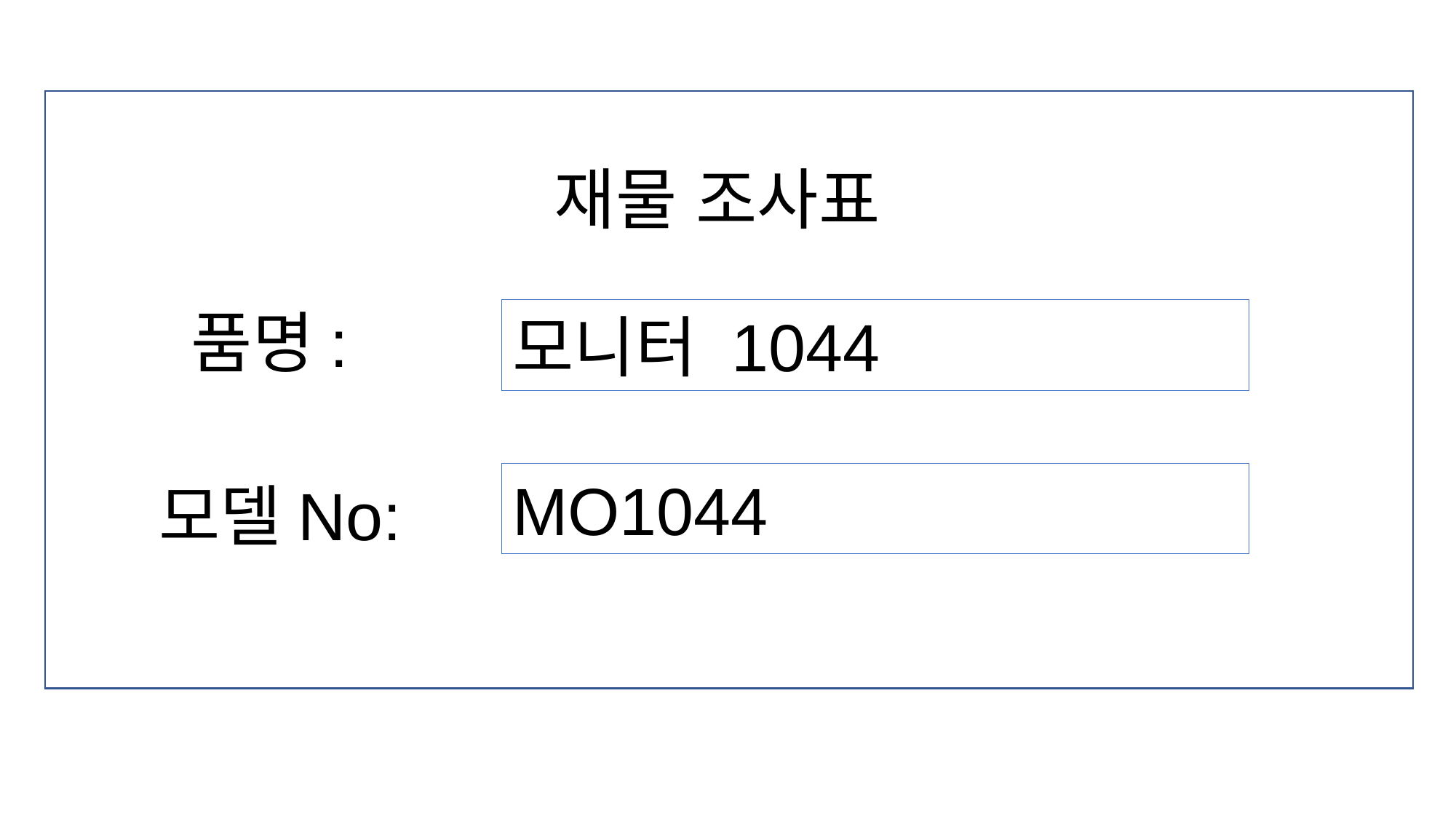

재물 조사표
품명:
모니터 1044
MO1044
모델No: